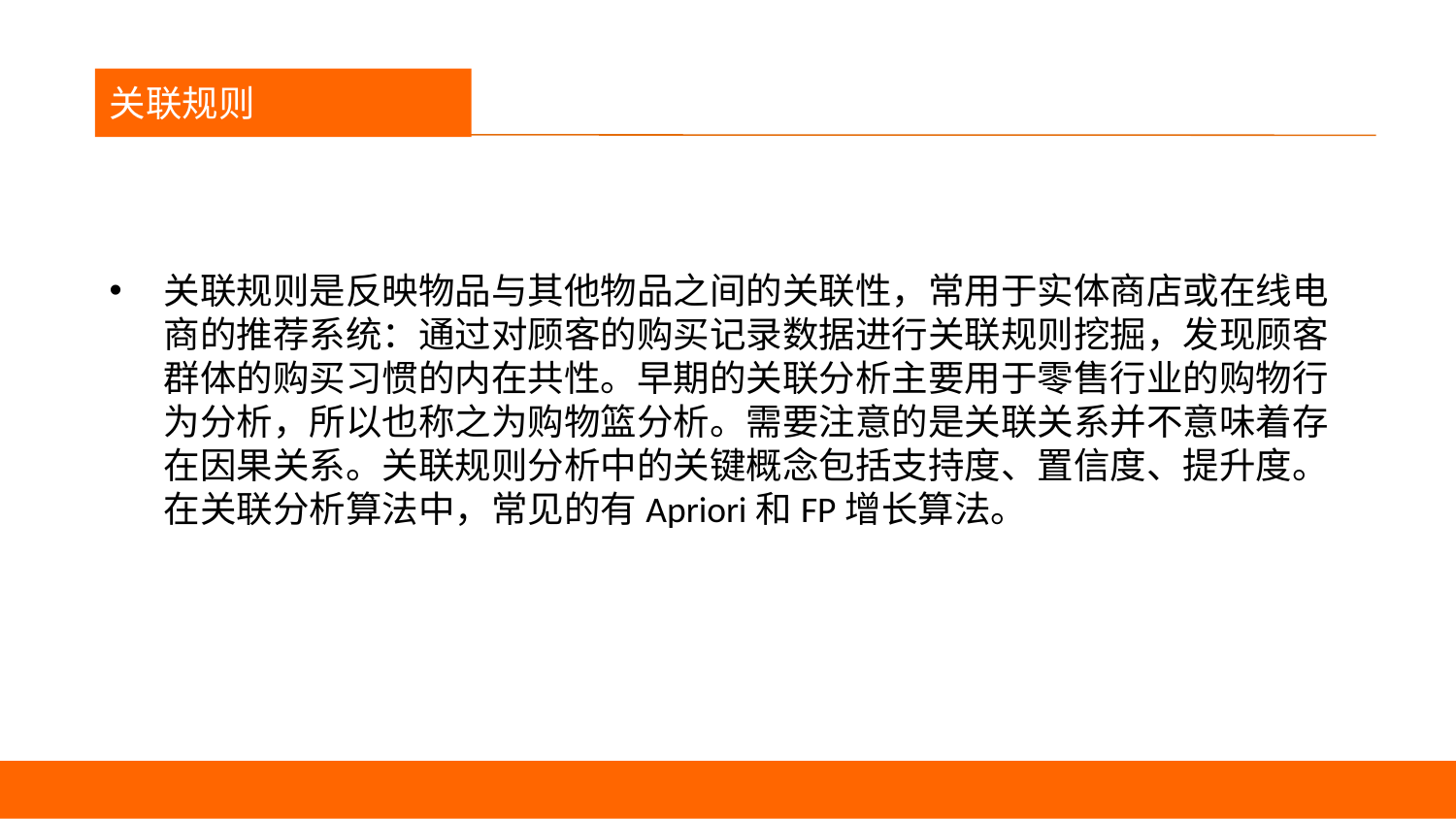

议程
关联规则

关联规则是反映物品与其他物品之间的关联性，常用于实体商店或在线电商的推荐系统：通过对顾客的购买记录数据进行关联规则挖掘，发现顾客群体的购买习惯的内在共性。早期的关联分析主要用于零售行业的购物行为分析，所以也称之为购物篮分析。需要注意的是关联关系并不意味着存在因果关系。关联规则分析中的关键概念包括支持度、置信度、提升度。在关联分析算法中，常见的有Apriori和FP增长算法。